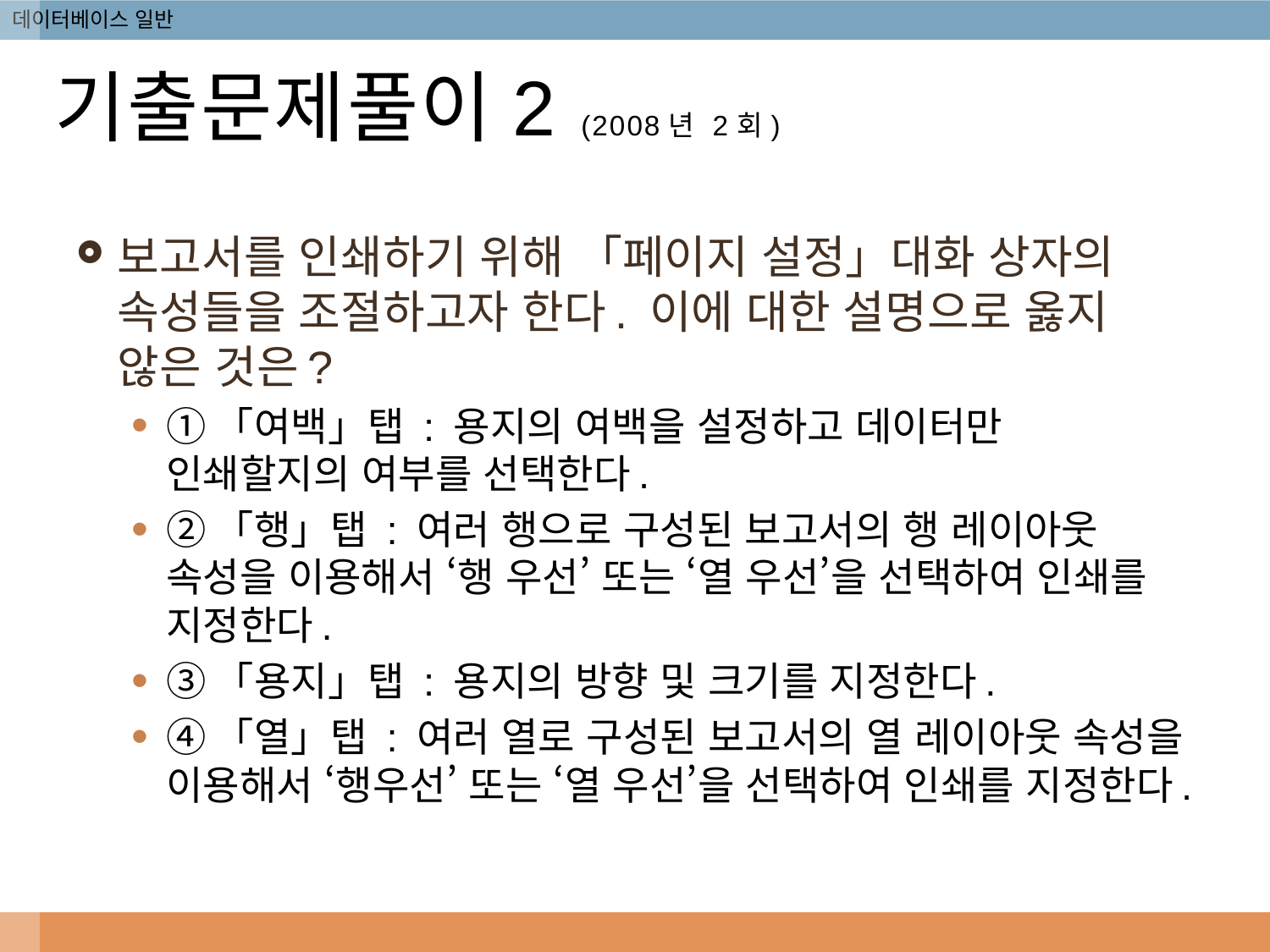

# 기출문제풀이2 (2008년 2회)
보고서를 인쇄하기 위해 「페이지 설정」대화 상자의 속성들을 조절하고자 한다. 이에 대한 설명으로 옳지 않은 것은?
①「여백」탭 : 용지의 여백을 설정하고 데이터만 인쇄할지의 여부를 선택한다.
②「행」탭 : 여러 행으로 구성된 보고서의 행 레이아웃 속성을 이용해서 ‘행 우선’ 또는 ‘열 우선’을 선택하여 인쇄를 지정한다.
③「용지」탭 : 용지의 방향 및 크기를 지정한다.
④「열」탭 : 여러 열로 구성된 보고서의 열 레이아웃 속성을 이용해서 ‘행우선’ 또는 ‘열 우선’을 선택하여 인쇄를 지정한다.